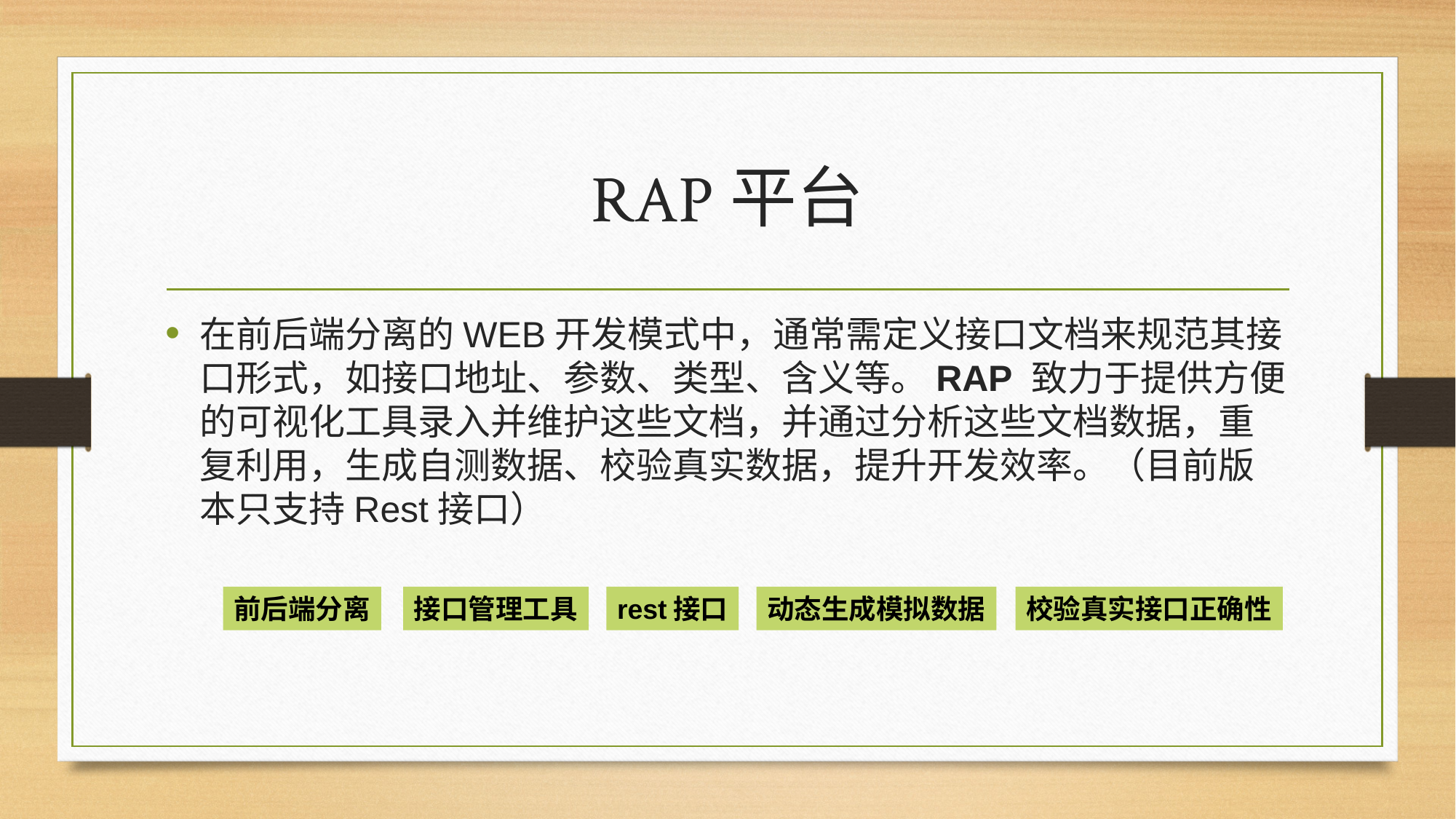

# RAP平台
在前后端分离的WEB开发模式中，通常需定义接口文档来规范其接口形式，如接口地址、参数、类型、含义等。RAP 致力于提供方便的可视化工具录入并维护这些文档，并通过分析这些文档数据，重复利用，生成自测数据、校验真实数据，提升开发效率。（目前版本只支持Rest接口）
前后端分离
接口管理工具
rest接口
动态生成模拟数据
校验真实接口正确性